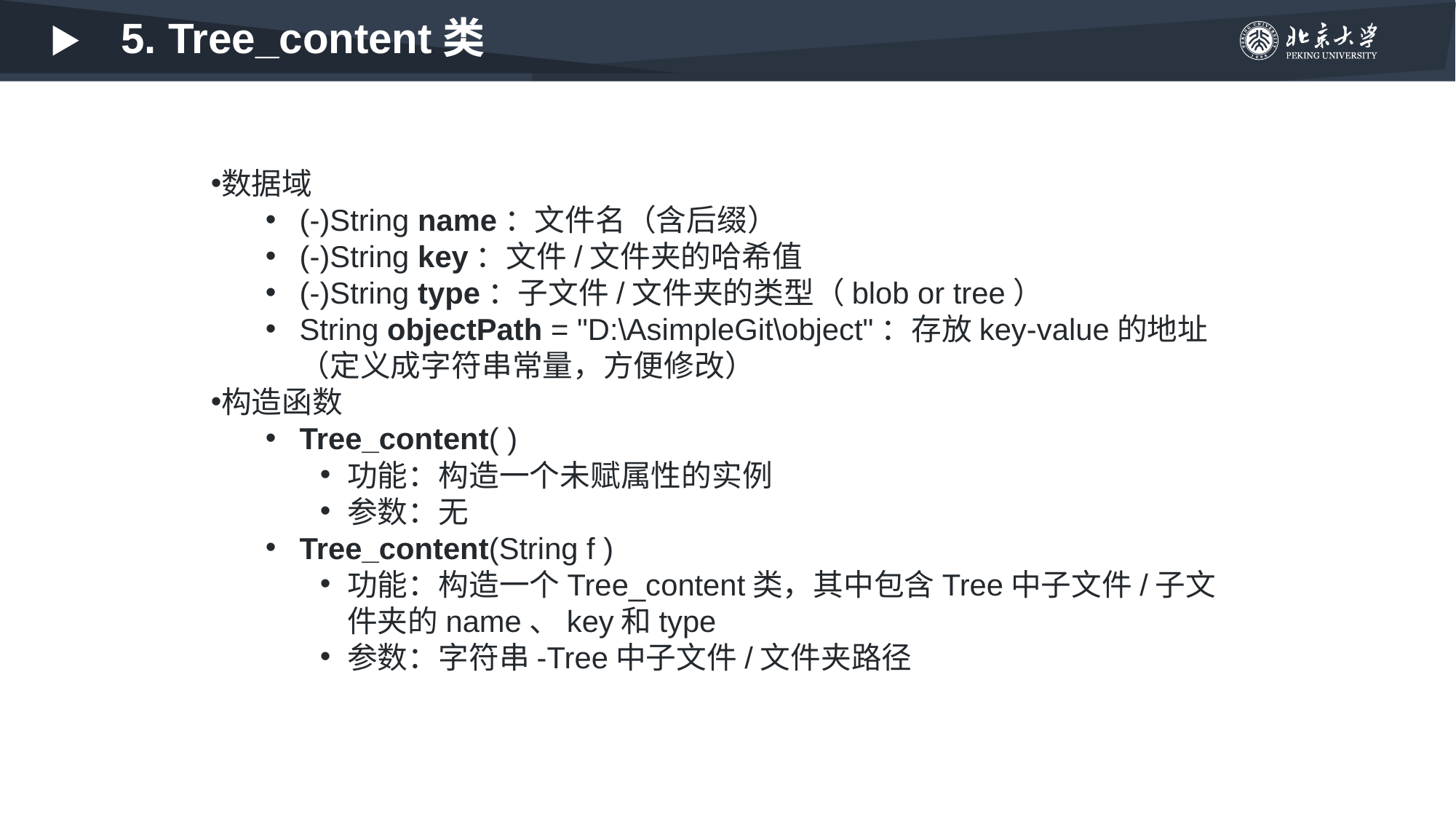

5. Tree_content类
数据域
(-)String name：文件名（含后缀）
(-)String key：文件/文件夹的哈希值
(-)String type：子文件/文件夹的类型（blob or tree）
String objectPath = "D:\AsimpleGit\object"：存放key-value的地址（定义成字符串常量，方便修改）
构造函数
Tree_content( )
功能：构造一个未赋属性的实例
参数：无
Tree_content(String f )
功能：构造一个Tree_content类，其中包含Tree中子文件/子文件夹的name、key和type
参数：字符串-Tree中子文件/文件夹路径